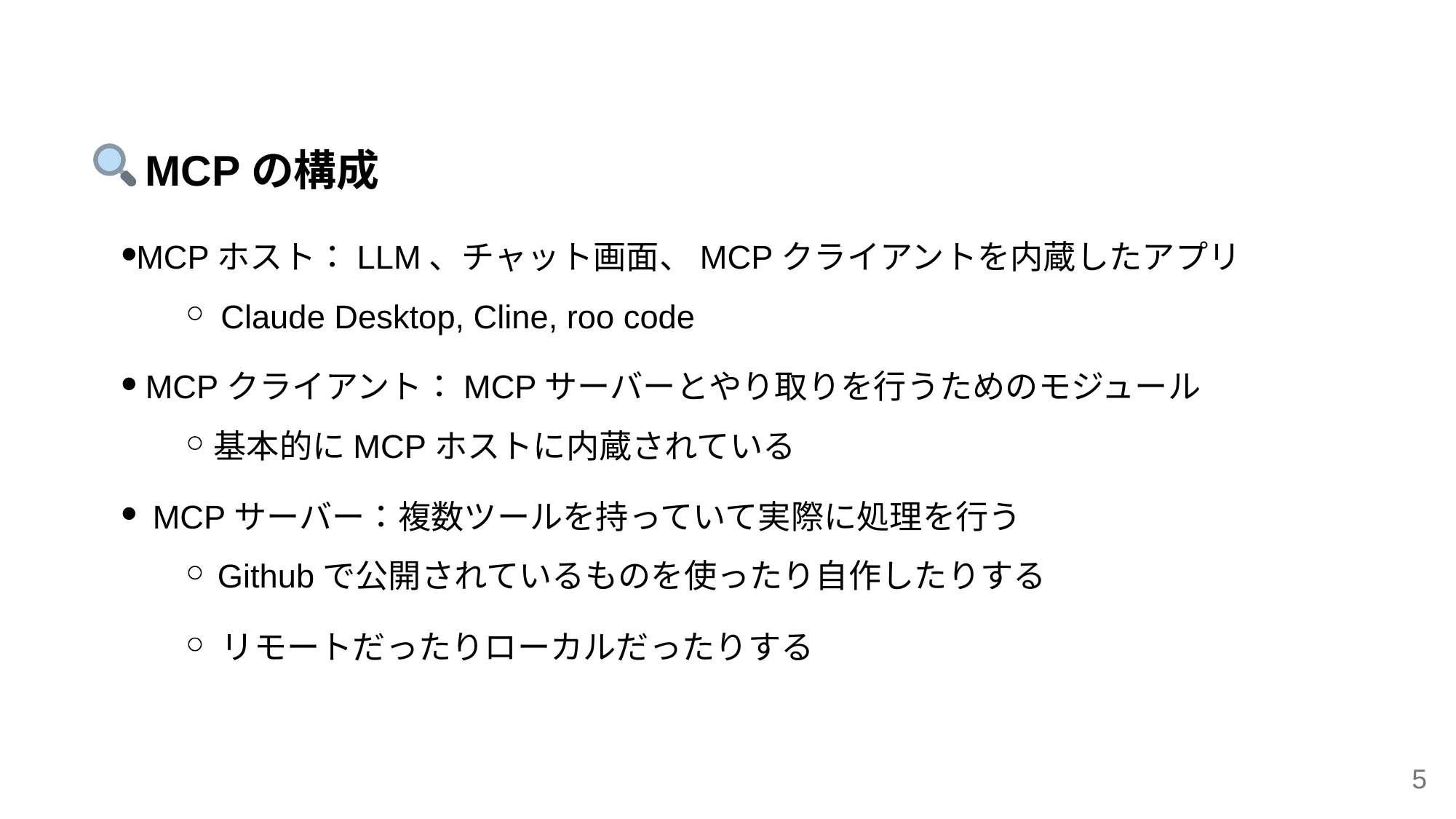

MCPの構成

MCPホスト：LLM、チャット画面、MCPクライアントを内蔵したアプリ

Claude Desktop, Cline, roo code

MCPクライアント：MCPサーバーとやり取りを行うためのモジュール

基本的にMCPホストに内蔵されている

MCPサーバー：複数ツールを持っていて実際に処理を行う

Githubで公開されているものを使ったり自作したりする

リモートだったりローカルだったりする

5